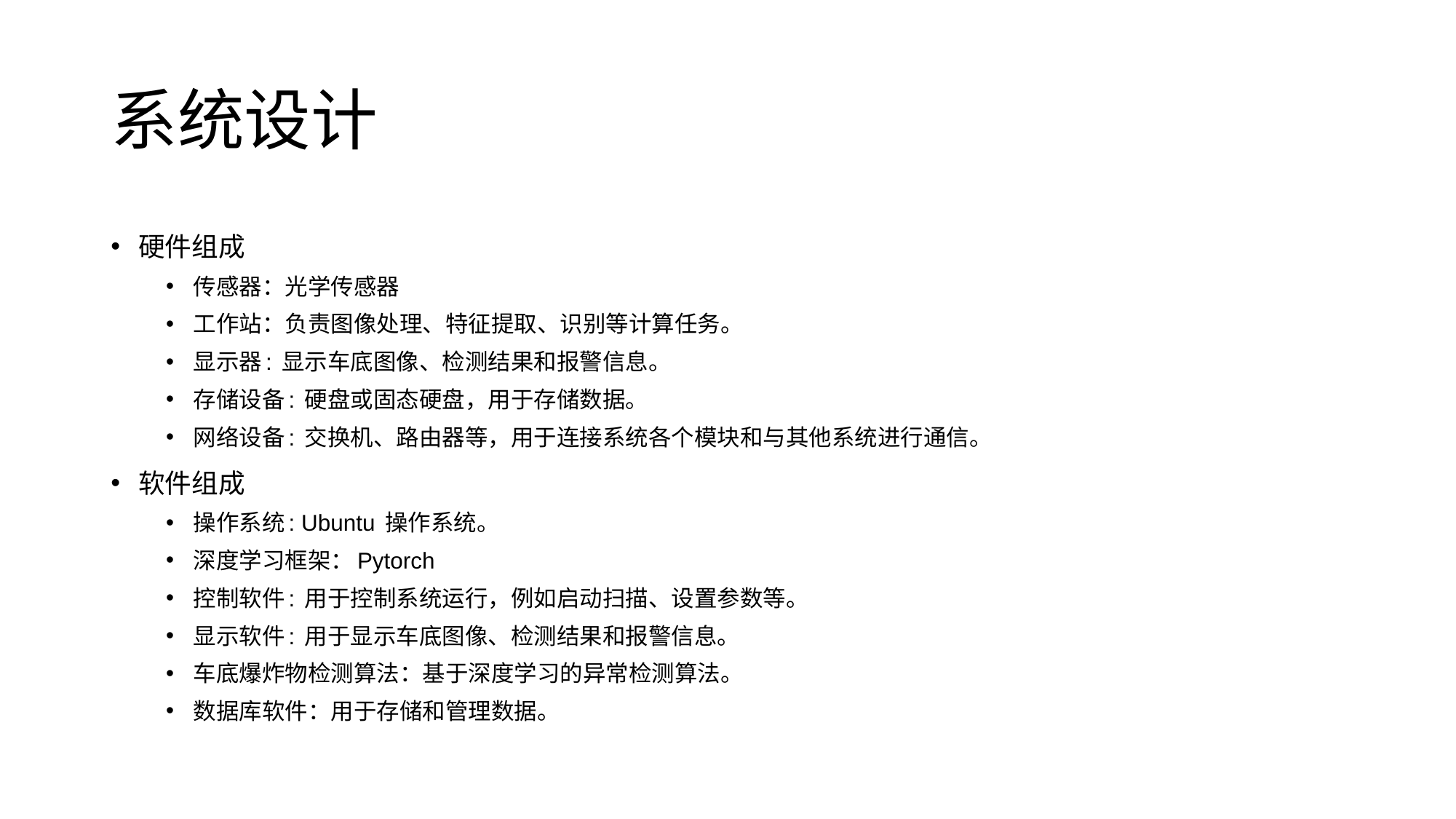

# 系统设计
硬件组成
传感器：光学传感器
工作站：负责图像处理、特征提取、识别等计算任务。
显示器: 显示车底图像、检测结果和报警信息。
存储设备: 硬盘或固态硬盘，用于存储数据。
网络设备: 交换机、路由器等，用于连接系统各个模块和与其他系统进行通信。
软件组成
操作系统: Ubuntu 操作系统。
深度学习框架：Pytorch
控制软件: 用于控制系统运行，例如启动扫描、设置参数等。
显示软件: 用于显示车底图像、检测结果和报警信息。
车底爆炸物检测算法：基于深度学习的异常检测算法。
数据库软件：用于存储和管理数据。